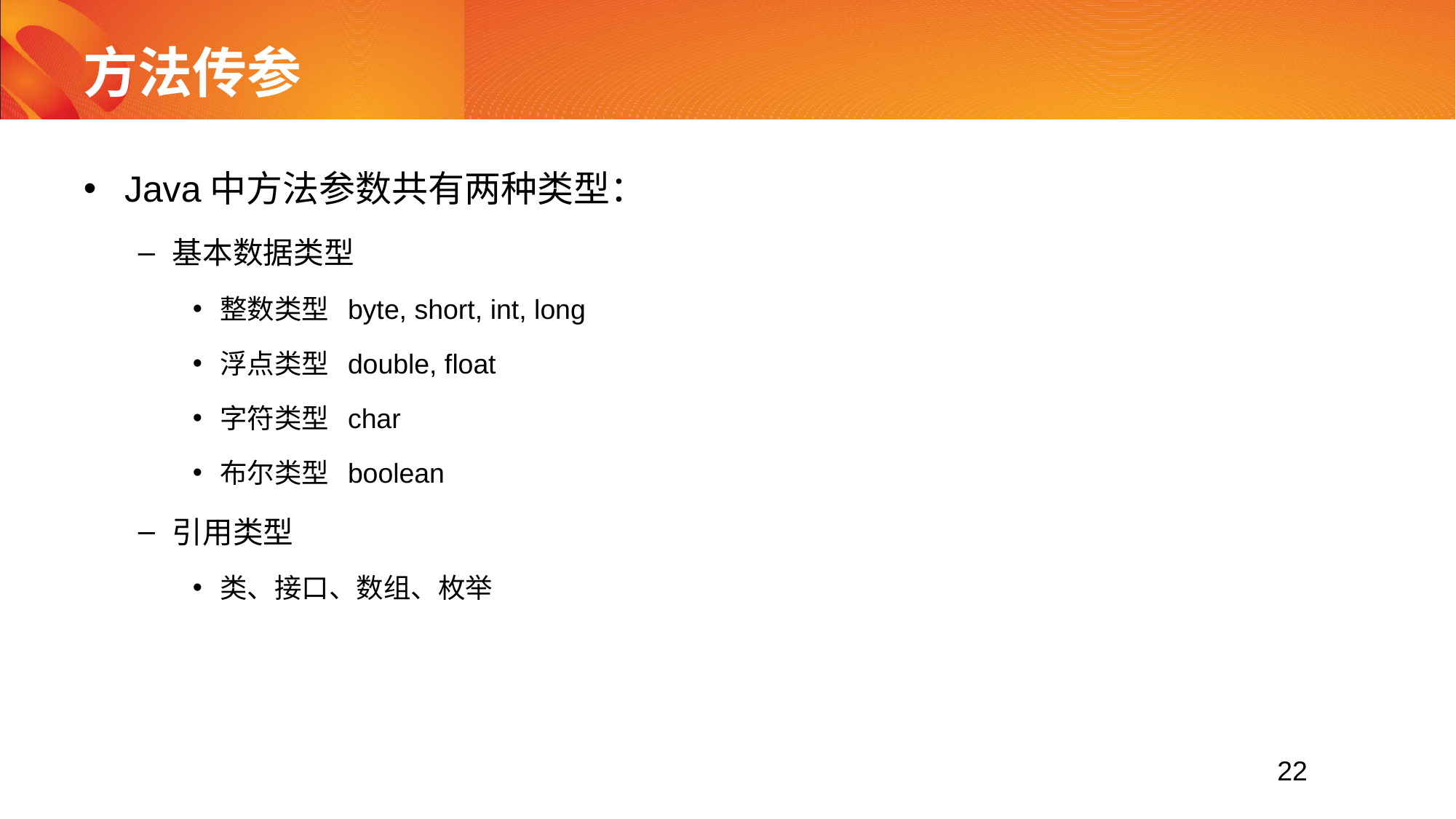

# 方法传参
Java中方法参数共有两种类型：
基本数据类型
整数类型  byte, short, int, long
浮点类型  double, float
字符类型  char
布尔类型  boolean
引用类型
类、接口、数组、枚举